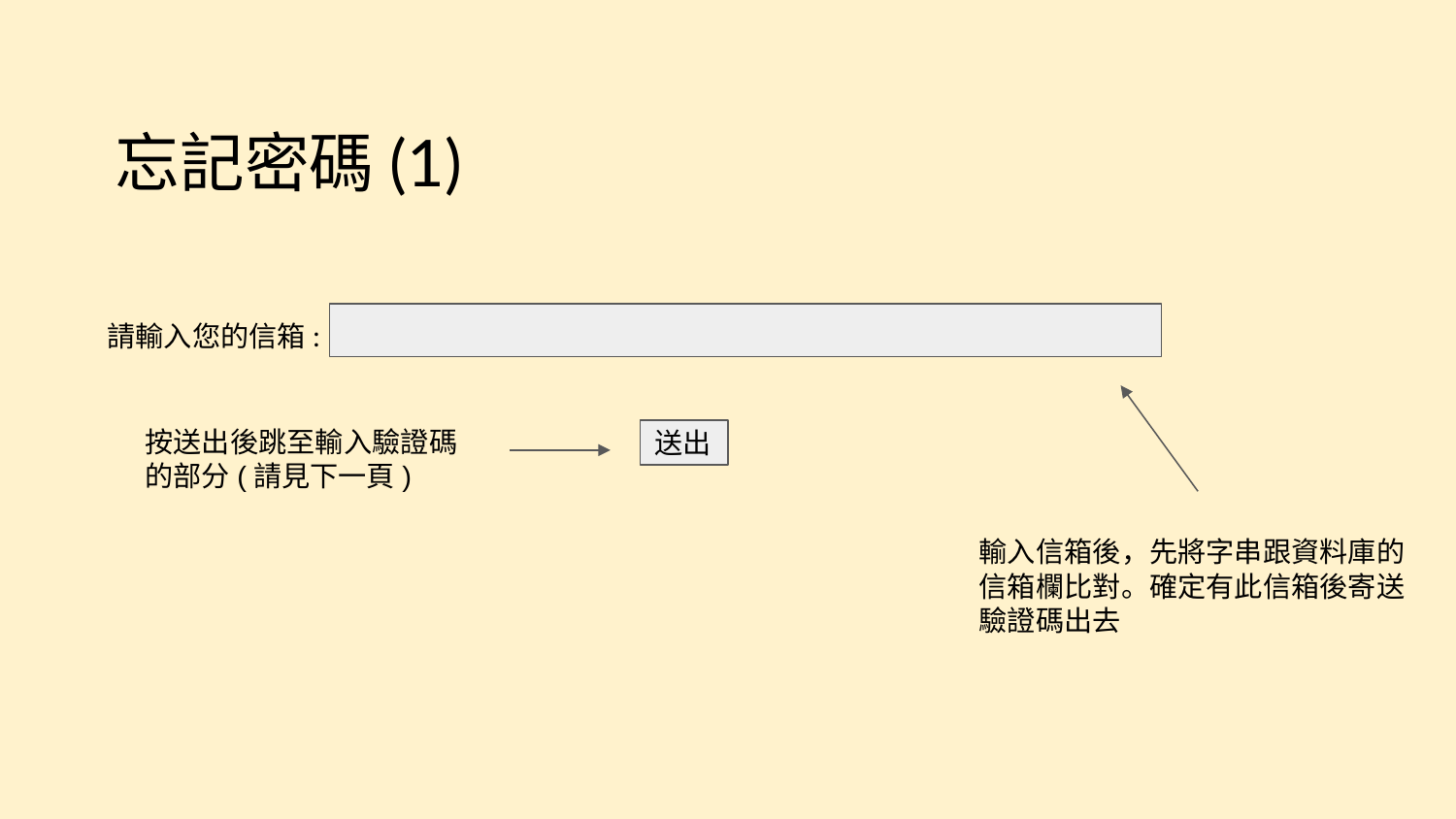

忘記密碼(1)

請輸入您的信箱:
按送出後跳至輸入驗證碼的部分(請見下一頁)
送出
輸入信箱後，先將字串跟資料庫的信箱欄比對。確定有此信箱後寄送驗證碼出去